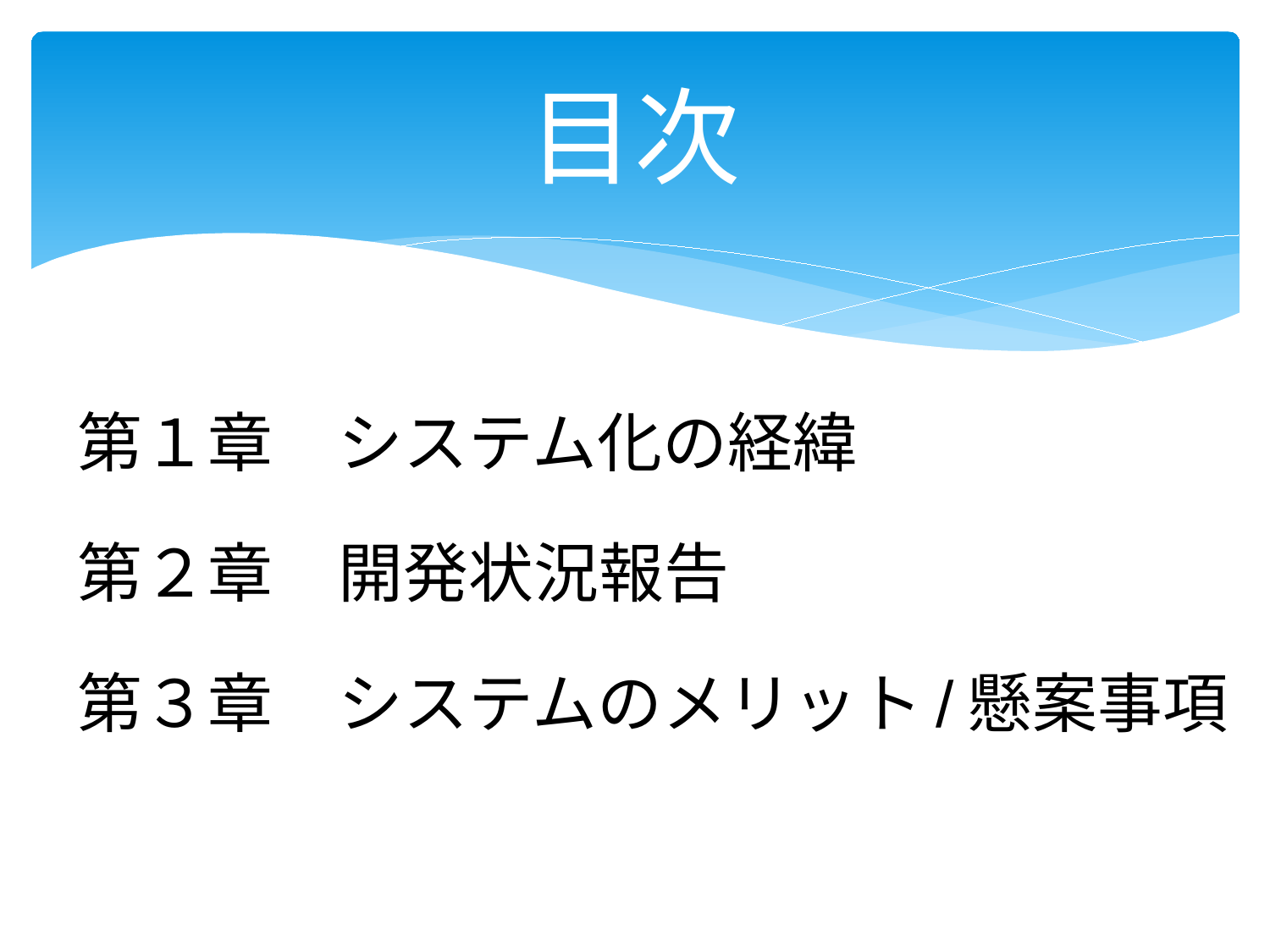

# 目次
第１章　システム化の経緯
第２章　開発状況報告
第３章　システムのメリット/懸案事項